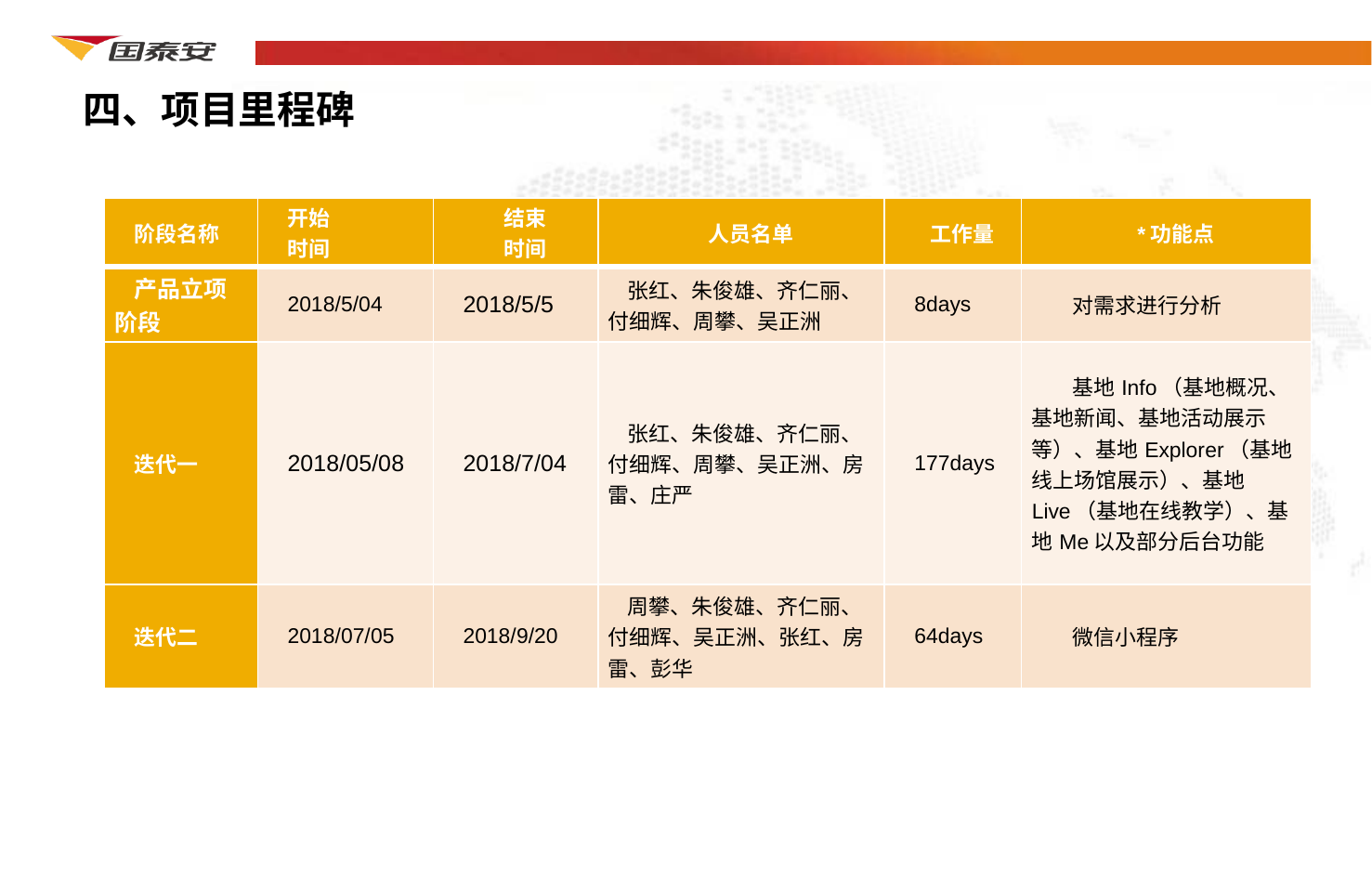

# 四、项目里程碑
| 阶段名称 | 开始 时间 | 结束 时间 | 人员名单 | 工作量 | \*功能点 |
| --- | --- | --- | --- | --- | --- |
| 产品立项阶段 | 2018/5/04 | 2018/5/5 | 张红、朱俊雄、齐仁丽、付细辉、周攀、吴正洲 | 8days | 对需求进行分析 |
| 迭代一 | 2018/05/08 | 2018/7/04 | 张红、朱俊雄、齐仁丽、付细辉、周攀、吴正洲、房雷、庄严 | 177days | 基地Info（基地概况、基地新闻、基地活动展示等）、基地Explorer（基地线上场馆展示）、基地Live（基地在线教学）、基地Me以及部分后台功能 |
| 迭代二 | 2018/07/05 | 2018/9/20 | 周攀、朱俊雄、齐仁丽、付细辉、吴正洲、张红、房雷、彭华 | 64days | 微信小程序 |